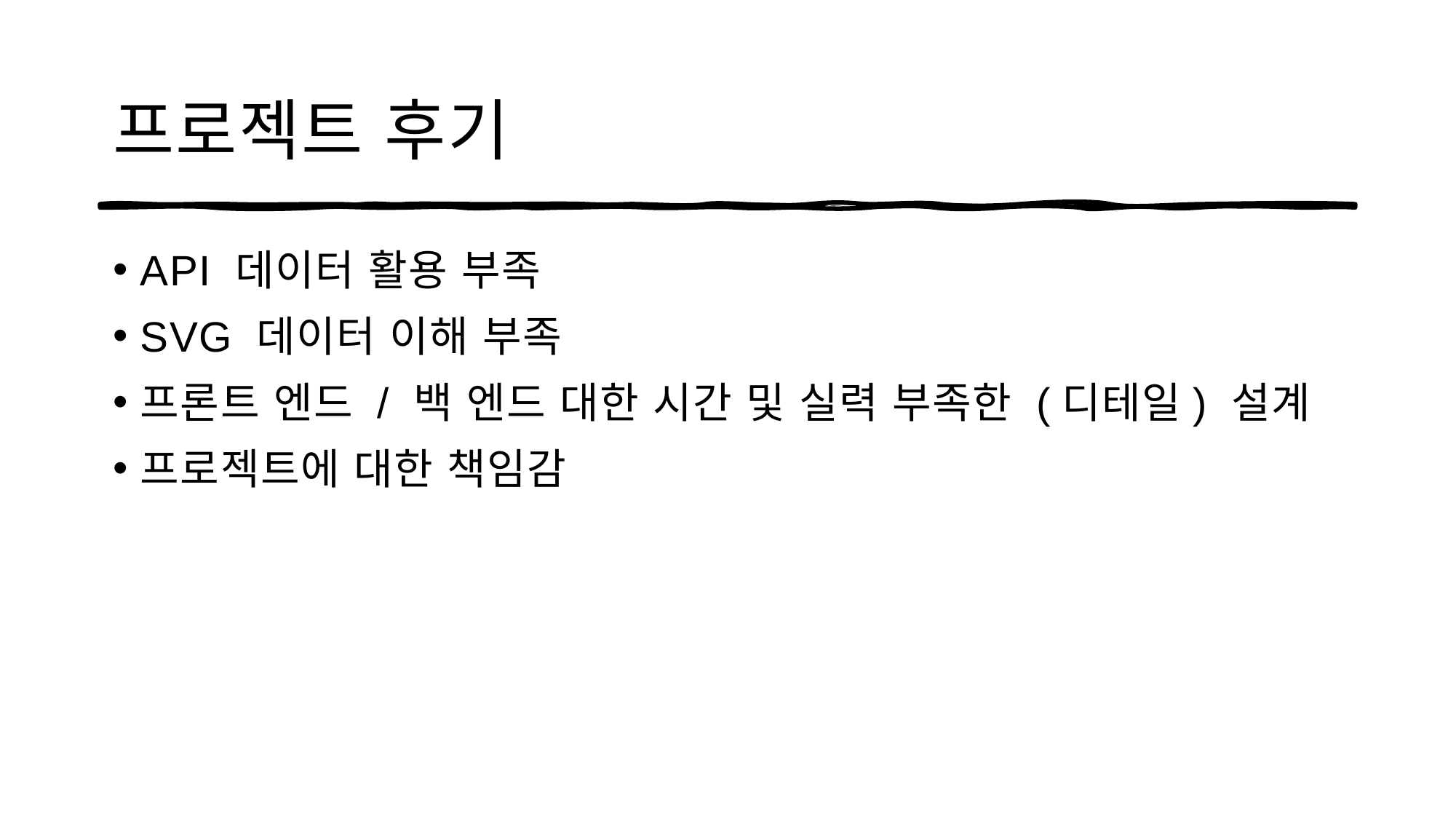

# 프로젝트 후기
API 데이터 활용 부족
SVG 데이터 이해 부족
프론트 엔드 / 백 엔드 대한 시간 및 실력 부족한 (디테일) 설계
프로젝트에 대한 책임감